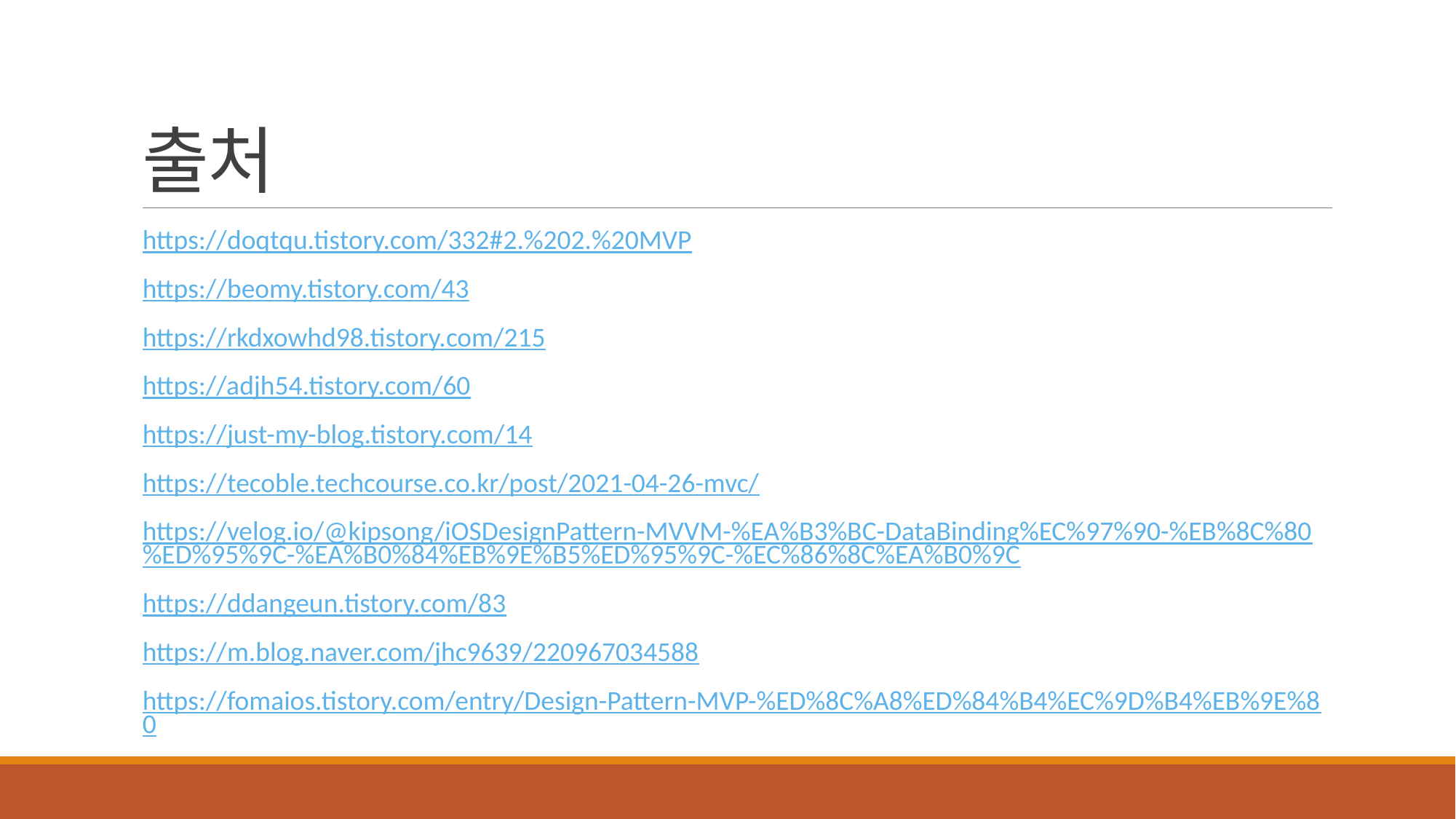

# 출처
https://doqtqu.tistory.com/332#2.%202.%20MVP
https://beomy.tistory.com/43
https://rkdxowhd98.tistory.com/215
https://adjh54.tistory.com/60
https://just-my-blog.tistory.com/14
https://tecoble.techcourse.co.kr/post/2021-04-26-mvc/
https://velog.io/@kipsong/iOSDesignPattern-MVVM-%EA%B3%BC-DataBinding%EC%97%90-%EB%8C%80%ED%95%9C-%EA%B0%84%EB%9E%B5%ED%95%9C-%EC%86%8C%EA%B0%9C
https://ddangeun.tistory.com/83
https://m.blog.naver.com/jhc9639/220967034588
https://fomaios.tistory.com/entry/Design-Pattern-MVP-%ED%8C%A8%ED%84%B4%EC%9D%B4%EB%9E%80